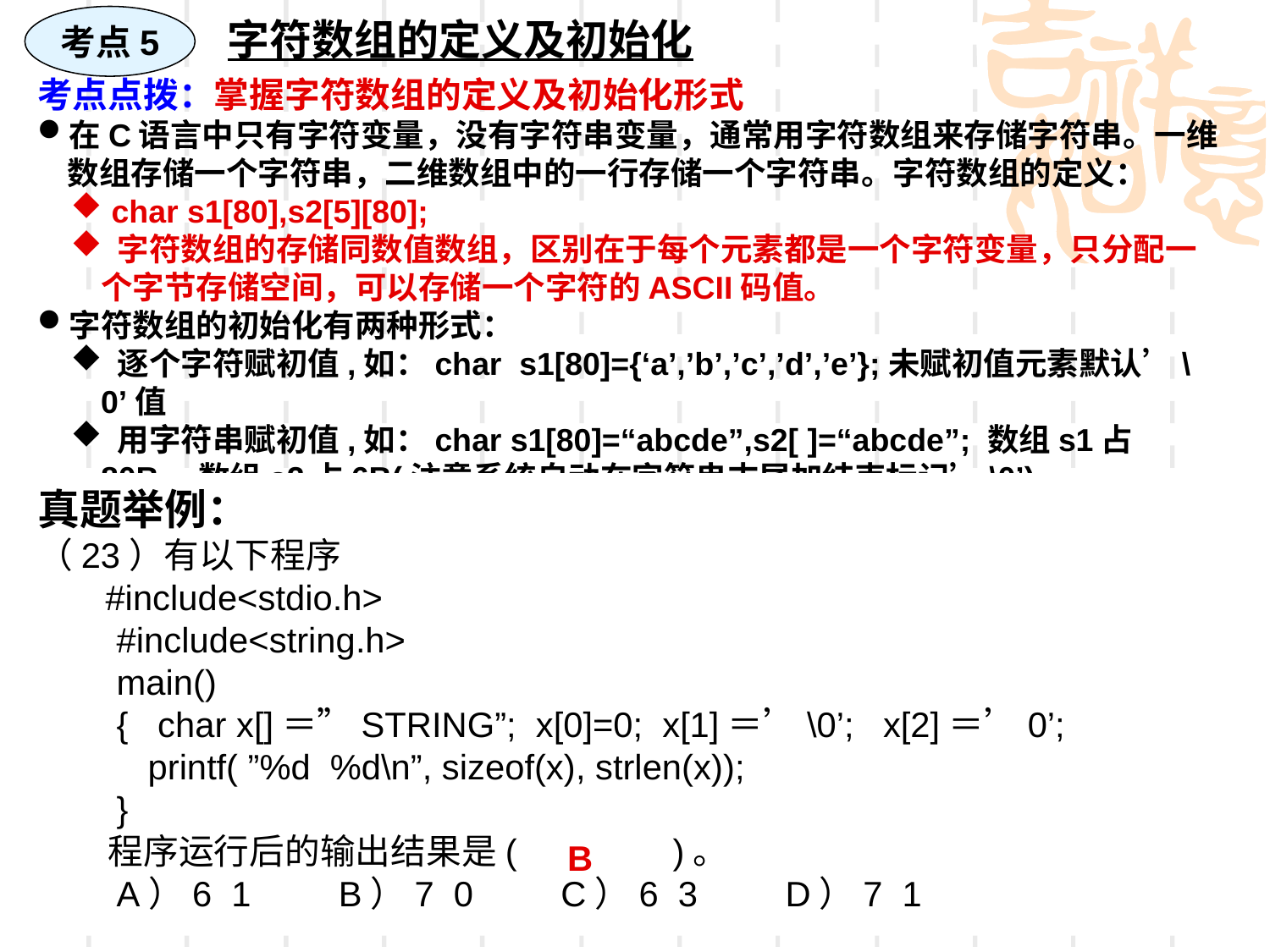

考点5
字符数组的定义及初始化
考点点拨：掌握字符数组的定义及初始化形式
在C语言中只有字符变量，没有字符串变量，通常用字符数组来存储字符串。一维数组存储一个字符串，二维数组中的一行存储一个字符串。字符数组的定义：
 char s1[80],s2[5][80];
 字符数组的存储同数值数组，区别在于每个元素都是一个字符变量，只分配一个字节存储空间，可以存储一个字符的ASCII码值。
字符数组的初始化有两种形式：
 逐个字符赋初值,如：char  s1[80]={‘a’,’b’,’c’,’d’,’e’};未赋初值元素默认’\0’值
 用字符串赋初值,如：char s1[80]=“abcde”,s2[ ]=“abcde”; 数组s1占80B，数组s2占6B(注意系统自动在字符串末尾加结束标记’\0’)。
二维字符数组赋初值： char ss[4][80]={“abc”,”abcde”,”xyz”,”1234”};，一个字符串占一行。二维数组的定义中第一维大小决定了字符串的个数，第二维大小决定了各字符串的最大长度。
真题举例：
（23）有以下程序
       #include<stdio.h>
　　#include<string.h>
　　main()
　　{   char x[]＝”STRING”;  x[0]=0;  x[1]＝’\0’;   x[2]＝’0’;
　　    printf( ”%d  %d\n”, sizeof(x), strlen(x));
　　}
　　程序运行后的输出结果是(                )。
　　A）6  1　　B）7  0　　C）6  3　　D）7  1
B